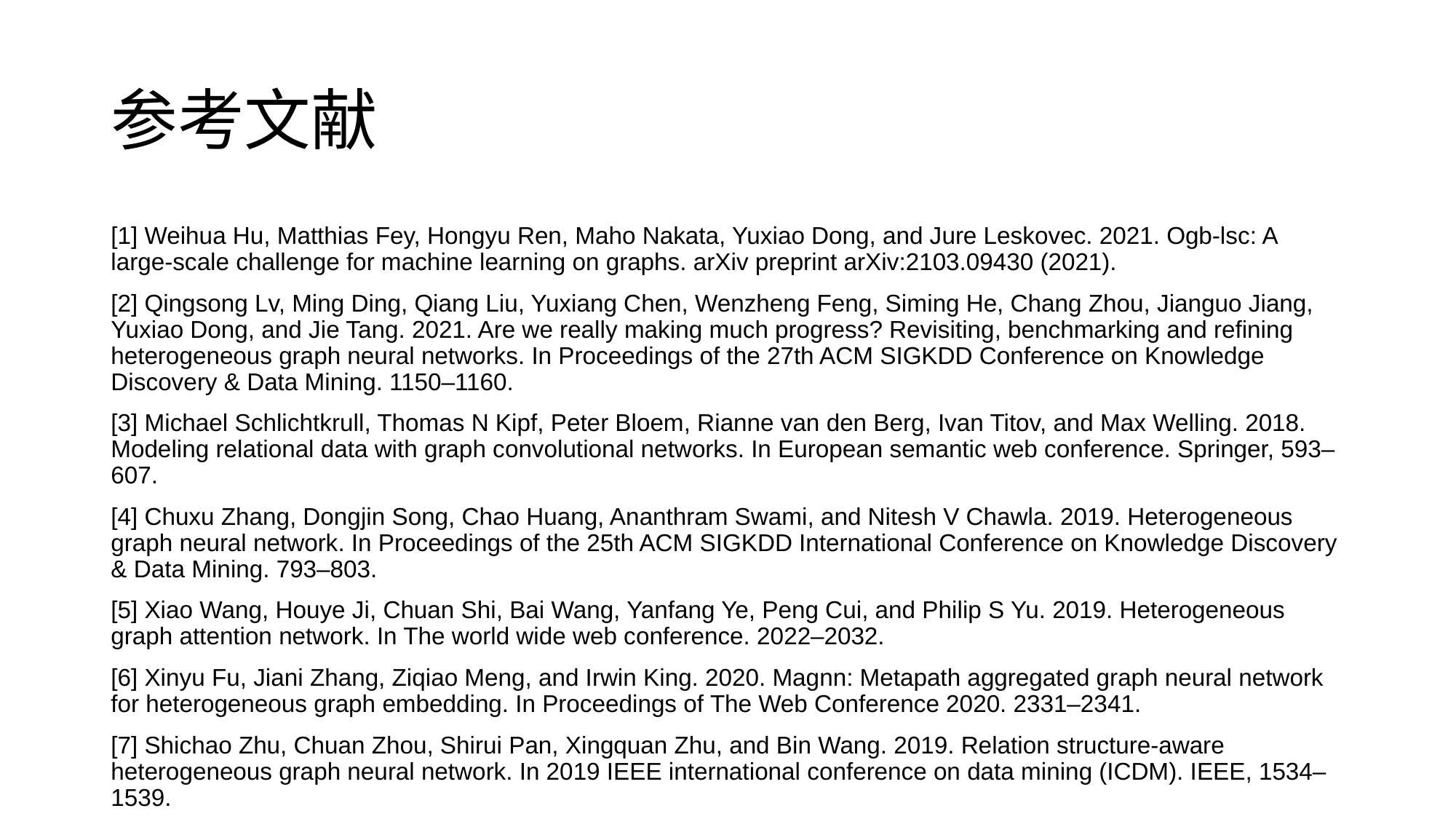

# 参考文献
[1] Weihua Hu, Matthias Fey, Hongyu Ren, Maho Nakata, Yuxiao Dong, and Jure Leskovec. 2021. Ogb-lsc: A large-scale challenge for machine learning on graphs. arXiv preprint arXiv:2103.09430 (2021).
[2] Qingsong Lv, Ming Ding, Qiang Liu, Yuxiang Chen, Wenzheng Feng, Siming He, Chang Zhou, Jianguo Jiang, Yuxiao Dong, and Jie Tang. 2021. Are we really making much progress? Revisiting, benchmarking and refining heterogeneous graph neural networks. In Proceedings of the 27th ACM SIGKDD Conference on Knowledge Discovery & Data Mining. 1150–1160.
[3] Michael Schlichtkrull, Thomas N Kipf, Peter Bloem, Rianne van den Berg, Ivan Titov, and Max Welling. 2018. Modeling relational data with graph convolutional networks. In European semantic web conference. Springer, 593–607.
[4] Chuxu Zhang, Dongjin Song, Chao Huang, Ananthram Swami, and Nitesh V Chawla. 2019. Heterogeneous graph neural network. In Proceedings of the 25th ACM SIGKDD International Conference on Knowledge Discovery & Data Mining. 793–803.
[5] Xiao Wang, Houye Ji, Chuan Shi, Bai Wang, Yanfang Ye, Peng Cui, and Philip S Yu. 2019. Heterogeneous graph attention network. In The world wide web conference. 2022–2032.
[6] Xinyu Fu, Jiani Zhang, Ziqiao Meng, and Irwin King. 2020. Magnn: Metapath aggregated graph neural network for heterogeneous graph embedding. In Proceedings of The Web Conference 2020. 2331–2341.
[7] Shichao Zhu, Chuan Zhou, Shirui Pan, Xingquan Zhu, and Bin Wang. 2019. Relation structure-aware heterogeneous graph neural network. In 2019 IEEE international conference on data mining (ICDM). IEEE, 1534–1539.